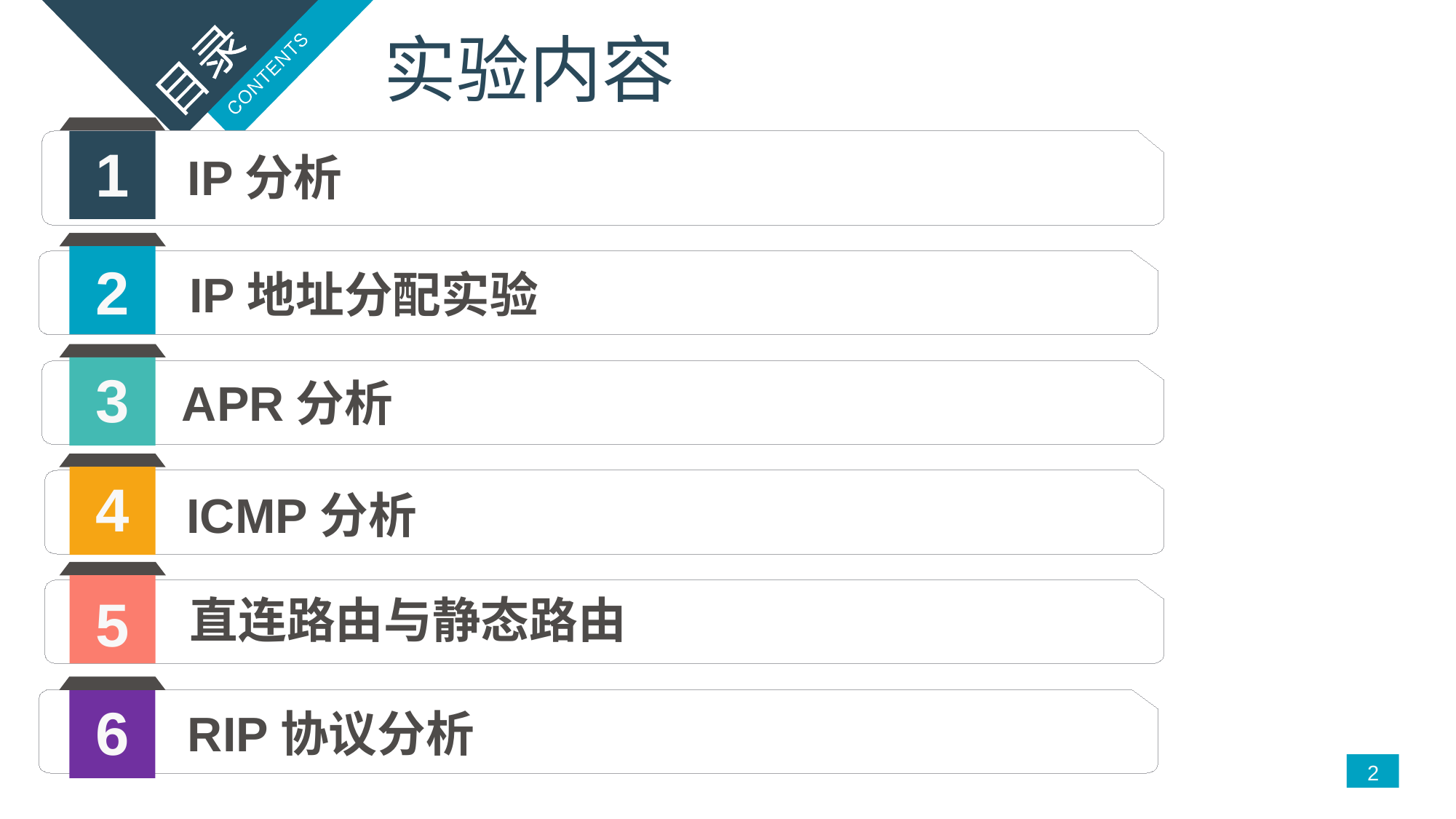

实验内容

1

IP分析

2

IP地址分配实验

3

APR分析

4

ICMP分析

5
直连路由与静态路由

6

RIP协议分析